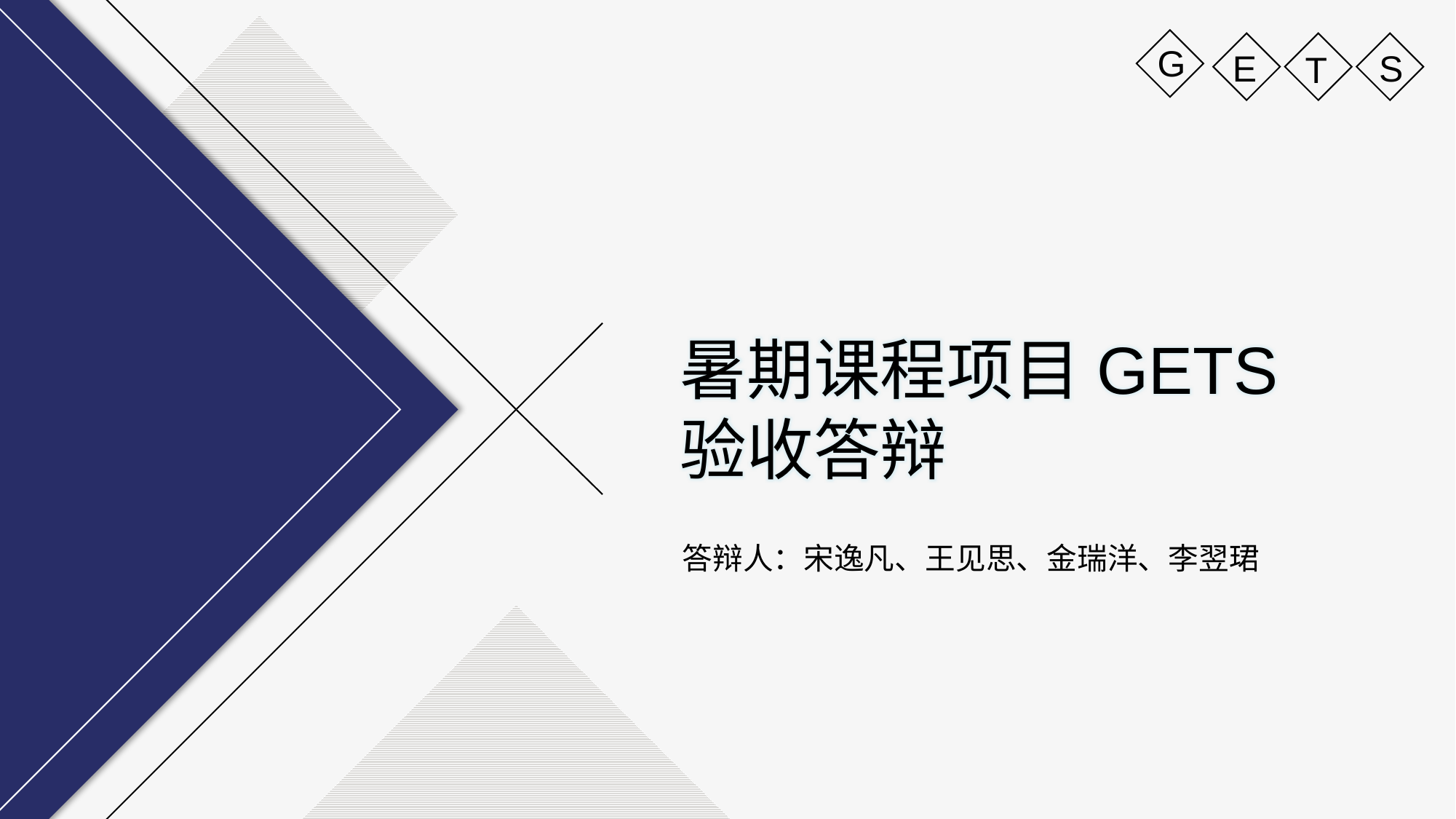

G

E
S
T

暑期课程项目GETS
验收答辩
答辩人：宋逸凡、王见思、金瑞洋、李翌珺